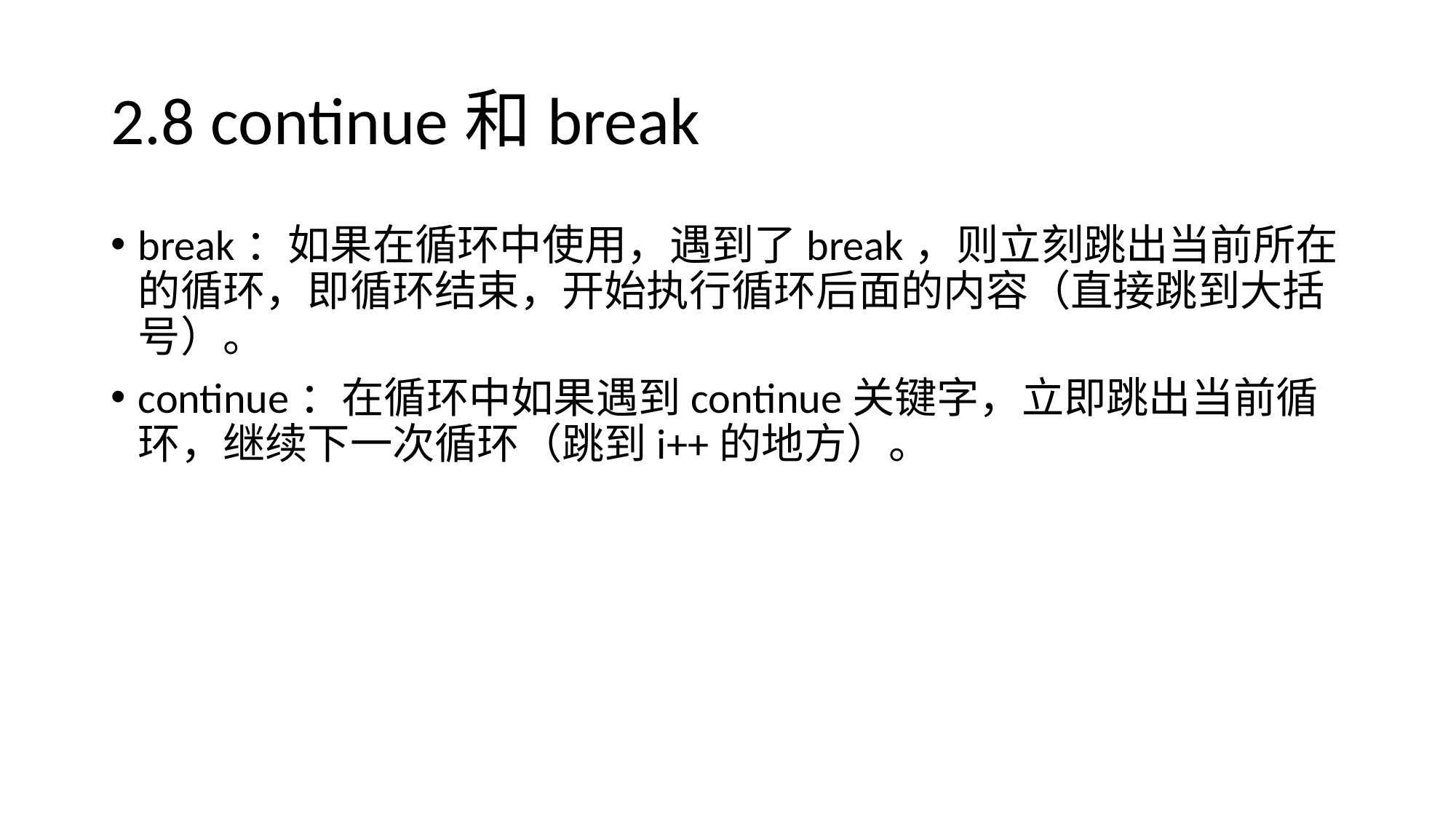

# 2.8 continue和break
break：如果在循环中使用，遇到了break，则立刻跳出当前所在的循环，即循环结束，开始执行循环后面的内容（直接跳到大括号）。
continue：在循环中如果遇到continue关键字，立即跳出当前循环，继续下一次循环（跳到i++的地方）。